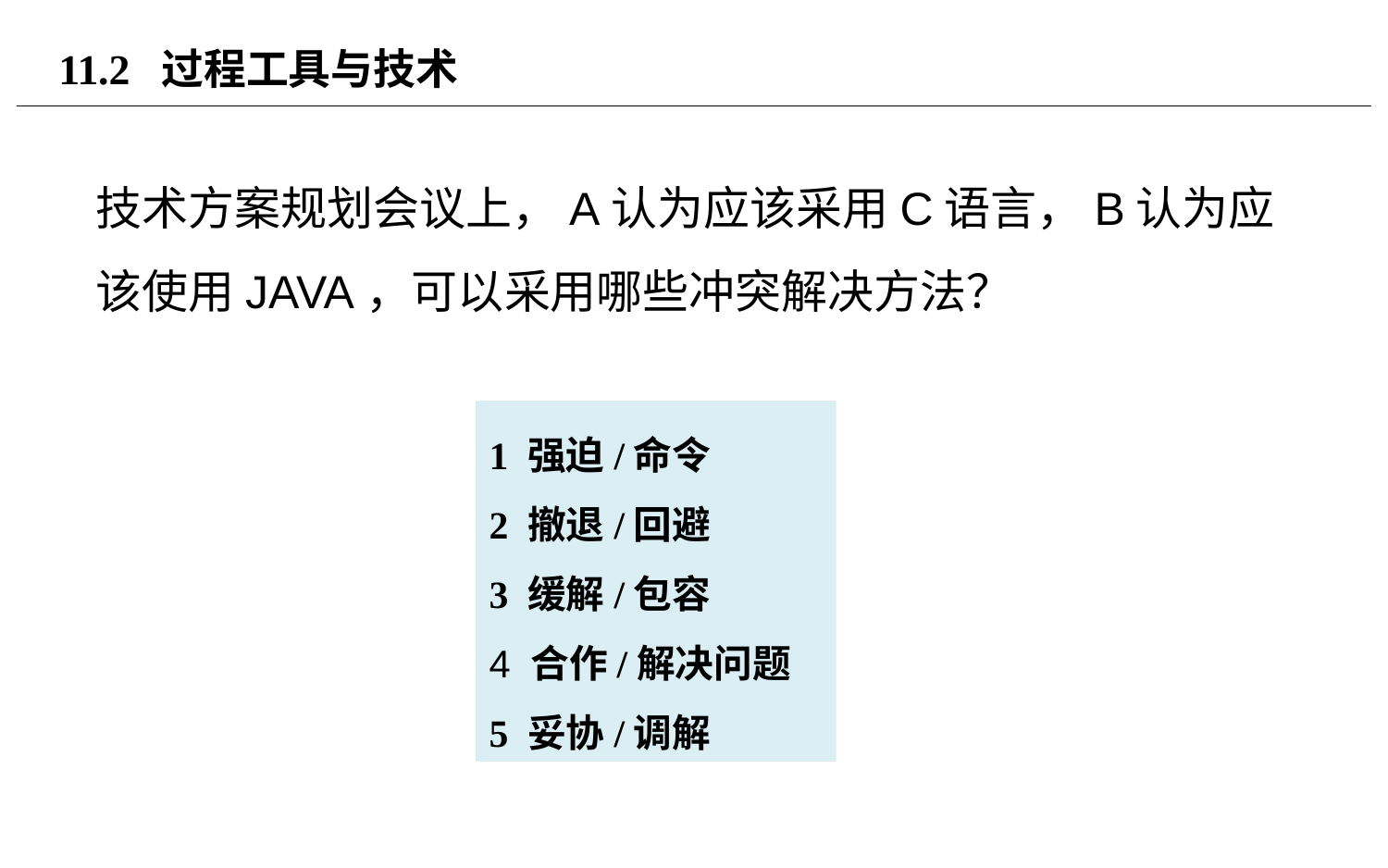

# 11.2  过程工具与技术
技术方案规划会议上，A认为应该采用C语言，B认为应该使用JAVA，可以采用哪些冲突解决方法？
1 强迫/命令
2 撤退/回避
3 缓解/包容
4 合作/解决问题
5 妥协/调解